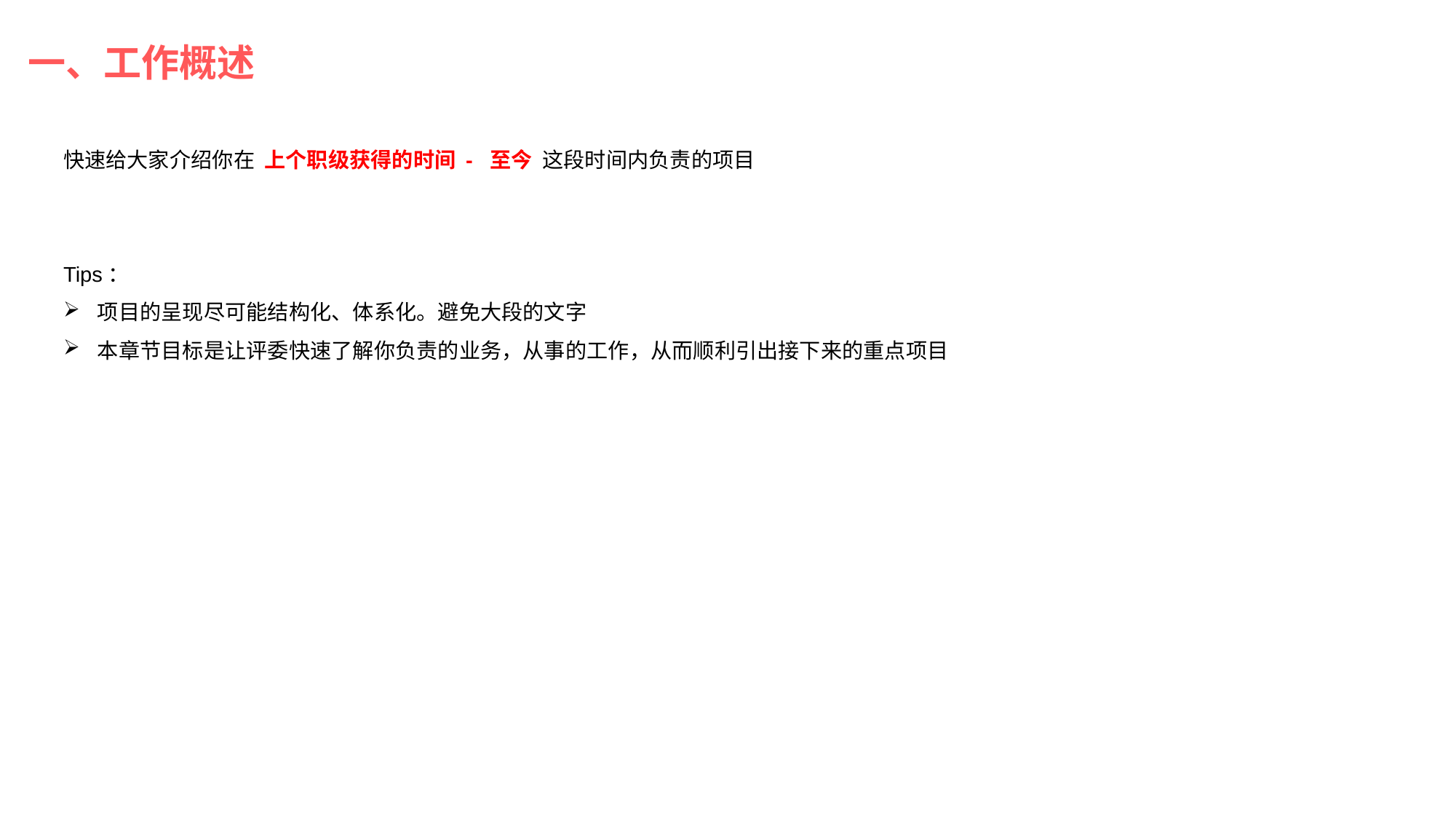

一、工作概述
快速给大家介绍你在  上个职级获得的时间 -  至今  这段时间内负责的项目

Tips：
项目的呈现尽可能结构化、体系化。避免大段的文字
本章节目标是让评委快速了解你负责的业务，从事的工作，从而顺利引出接下来的重点项目